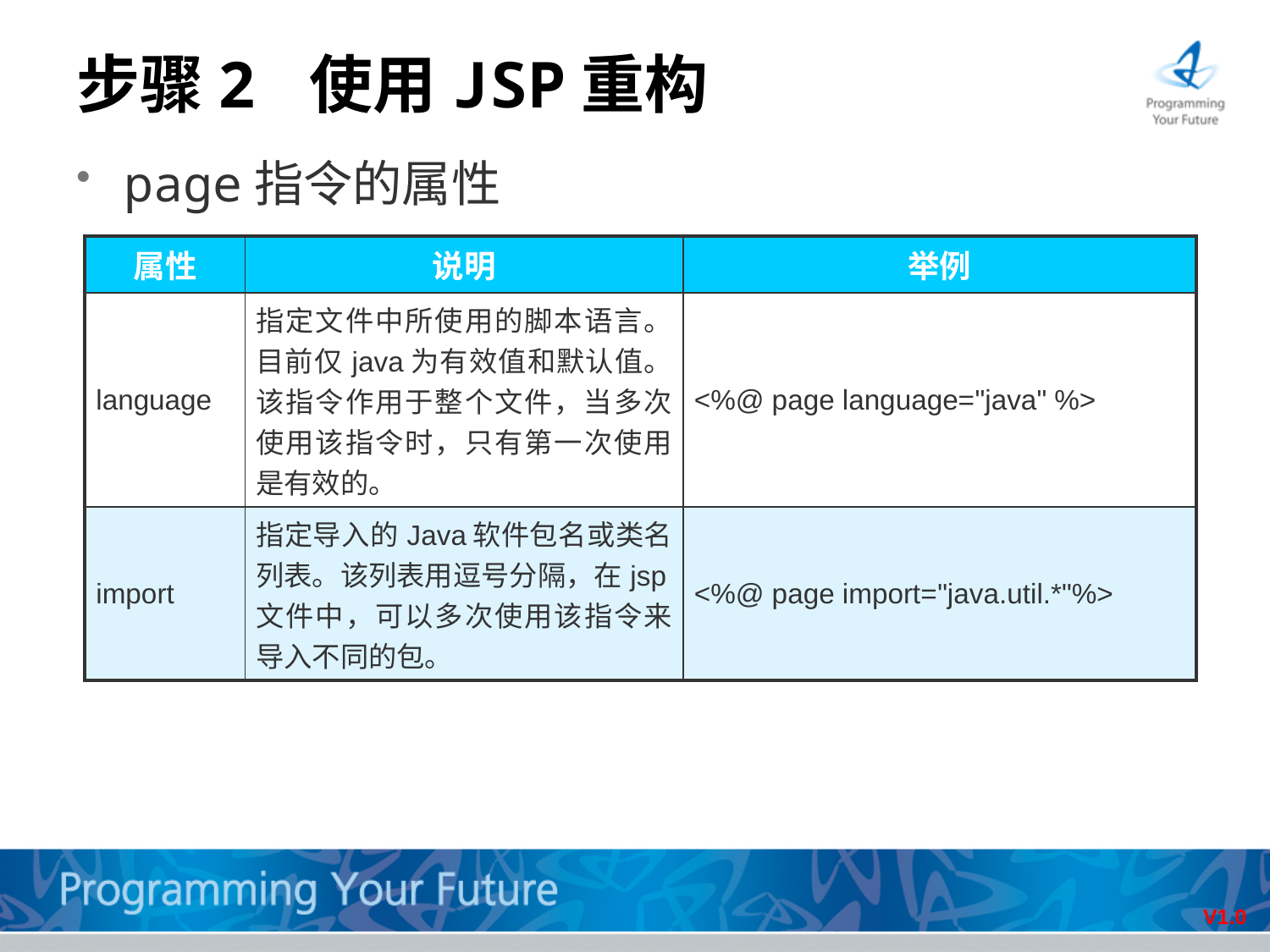

# 步骤2 使用JSP重构
page指令的属性
| 属性 | 说明 | 举例 |
| --- | --- | --- |
| language | 指定文件中所使用的脚本语言。目前仅java为有效值和默认值。该指令作用于整个文件，当多次使用该指令时，只有第一次使用是有效的。 | <%@ page language="java" %> |
| import | 指定导入的Java软件包名或类名列表。该列表用逗号分隔，在jsp文件中，可以多次使用该指令来导入不同的包。 | <%@ page import="java.util.\*"%> |